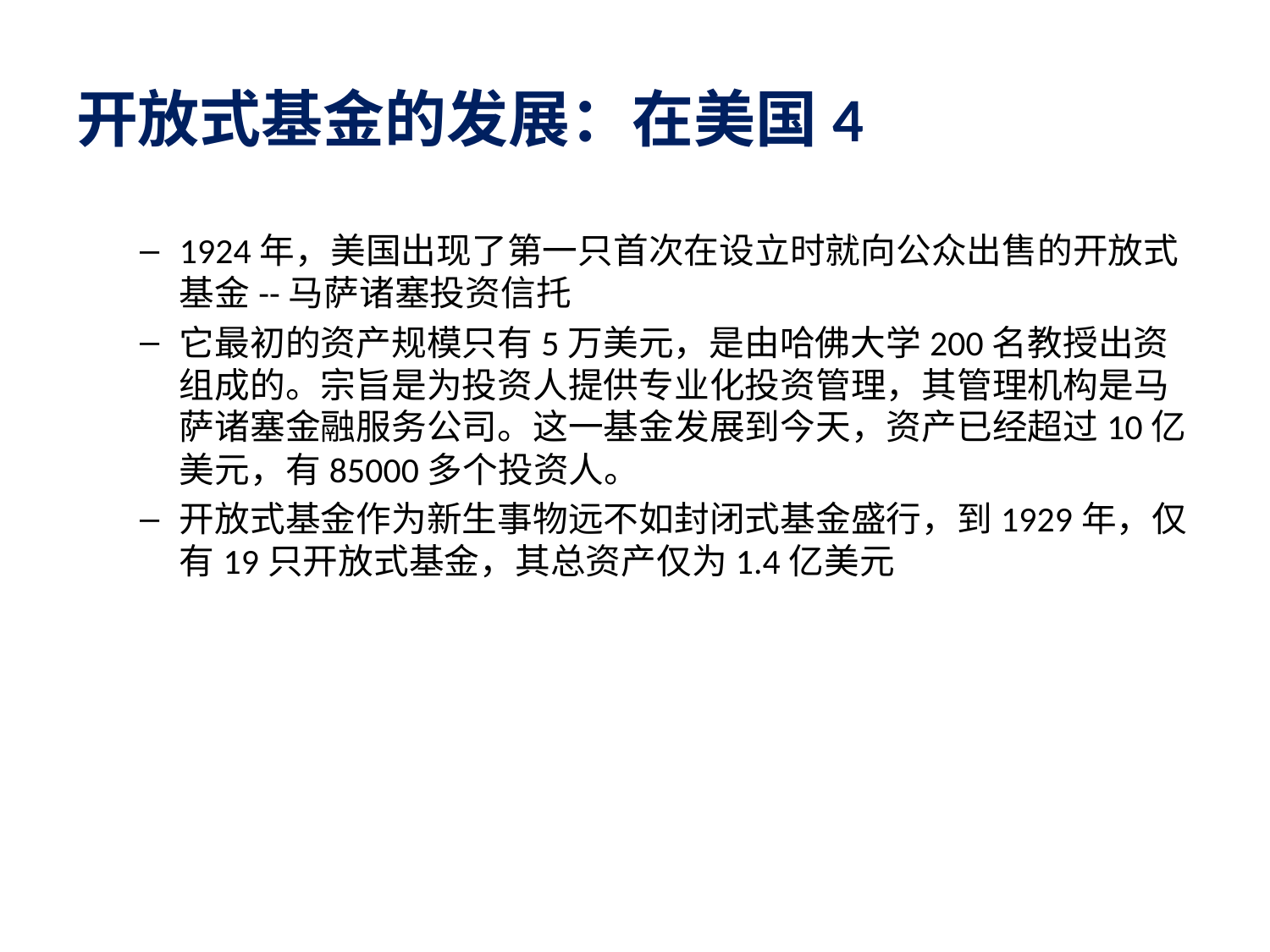

# 开放式基金的发展：在美国4
1924年，美国出现了第一只首次在设立时就向公众出售的开放式基金--马萨诸塞投资信托
它最初的资产规模只有5万美元，是由哈佛大学200名教授出资组成的。宗旨是为投资人提供专业化投资管理，其管理机构是马萨诸塞金融服务公司。这一基金发展到今天，资产已经超过10亿美元，有85000多个投资人。
开放式基金作为新生事物远不如封闭式基金盛行，到1929年，仅有19只开放式基金，其总资产仅为1.4亿美元